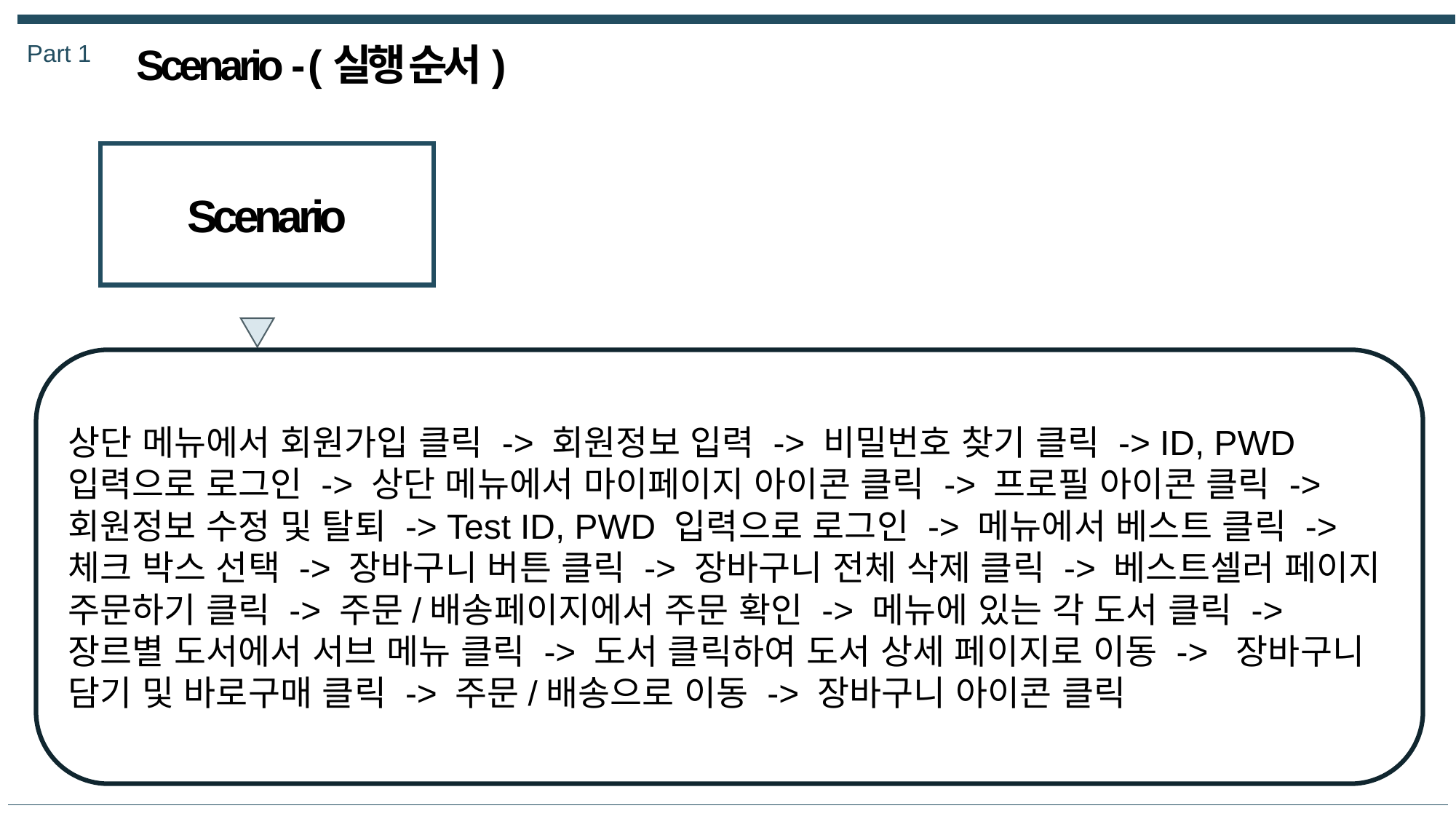

Part 1
Scenario - (실행 순서)
Scenario

상단 메뉴에서 회원가입 클릭 -> 회원정보 입력 -> 비밀번호 찾기 클릭 -> ID, PWD 입력으로 로그인 -> 상단 메뉴에서 마이페이지 아이콘 클릭 -> 프로필 아이콘 클릭 -> 회원정보 수정 및 탈퇴 -> Test ID, PWD 입력으로 로그인 -> 메뉴에서 베스트 클릭 -> 체크 박스 선택 -> 장바구니 버튼 클릭 -> 장바구니 전체 삭제 클릭 -> 베스트셀러 페이지 주문하기 클릭 -> 주문/배송페이지에서 주문 확인 -> 메뉴에 있는 각 도서 클릭 -> 장르별 도서에서 서브 메뉴 클릭 -> 도서 클릭하여 도서 상세 페이지로 이동 ->  장바구니 담기 및 바로구매 클릭 -> 주문/배송으로 이동 -> 장바구니 아이콘 클릭